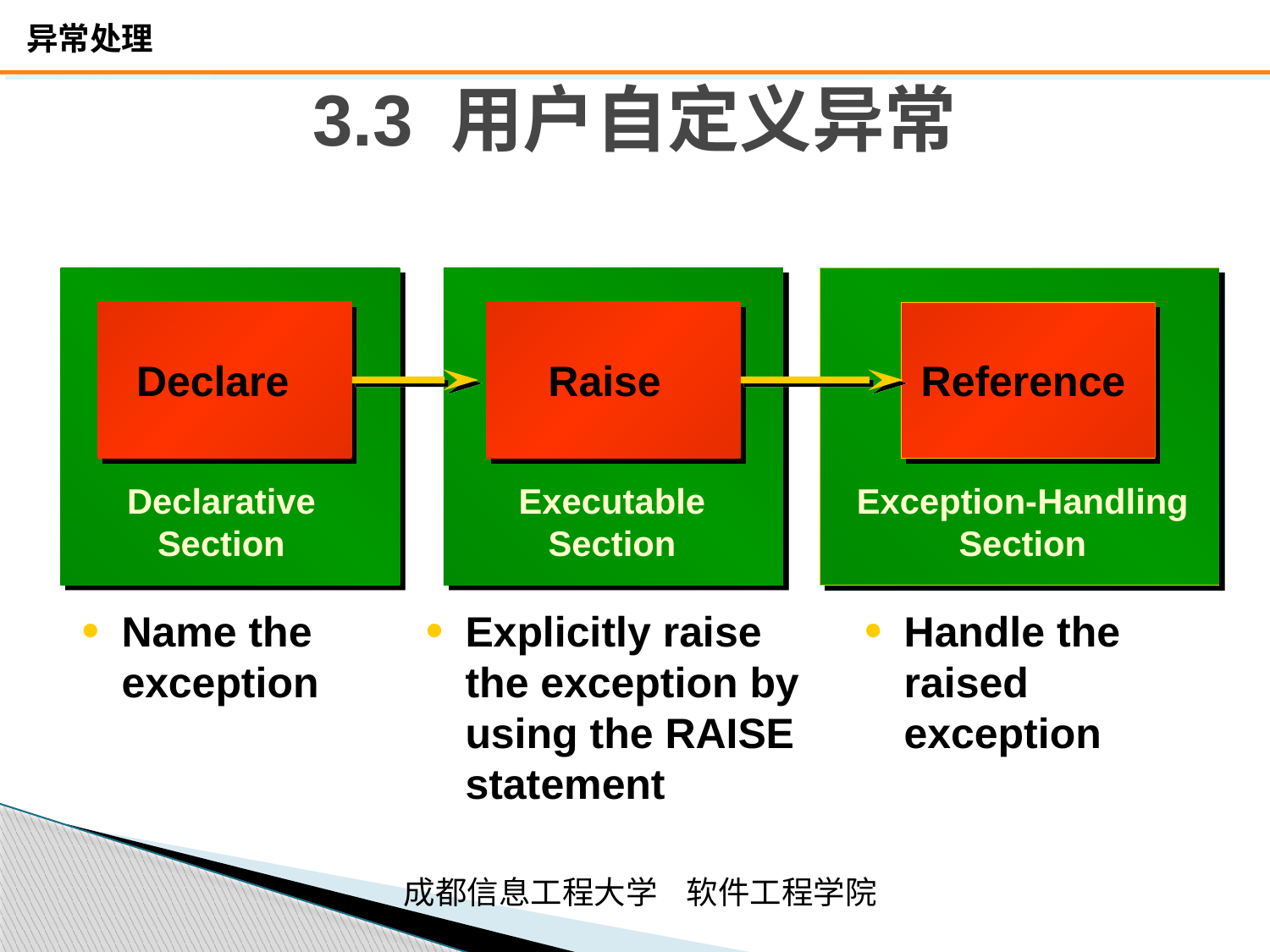

# 3.3 用户自定义异常

Declare
Name the exception

Raise

Explicitly raise the exception by using the RAISE statement

Reference

Handle the raised exception
Declarative
Section
Executable
Section
Exception-Handling
Section